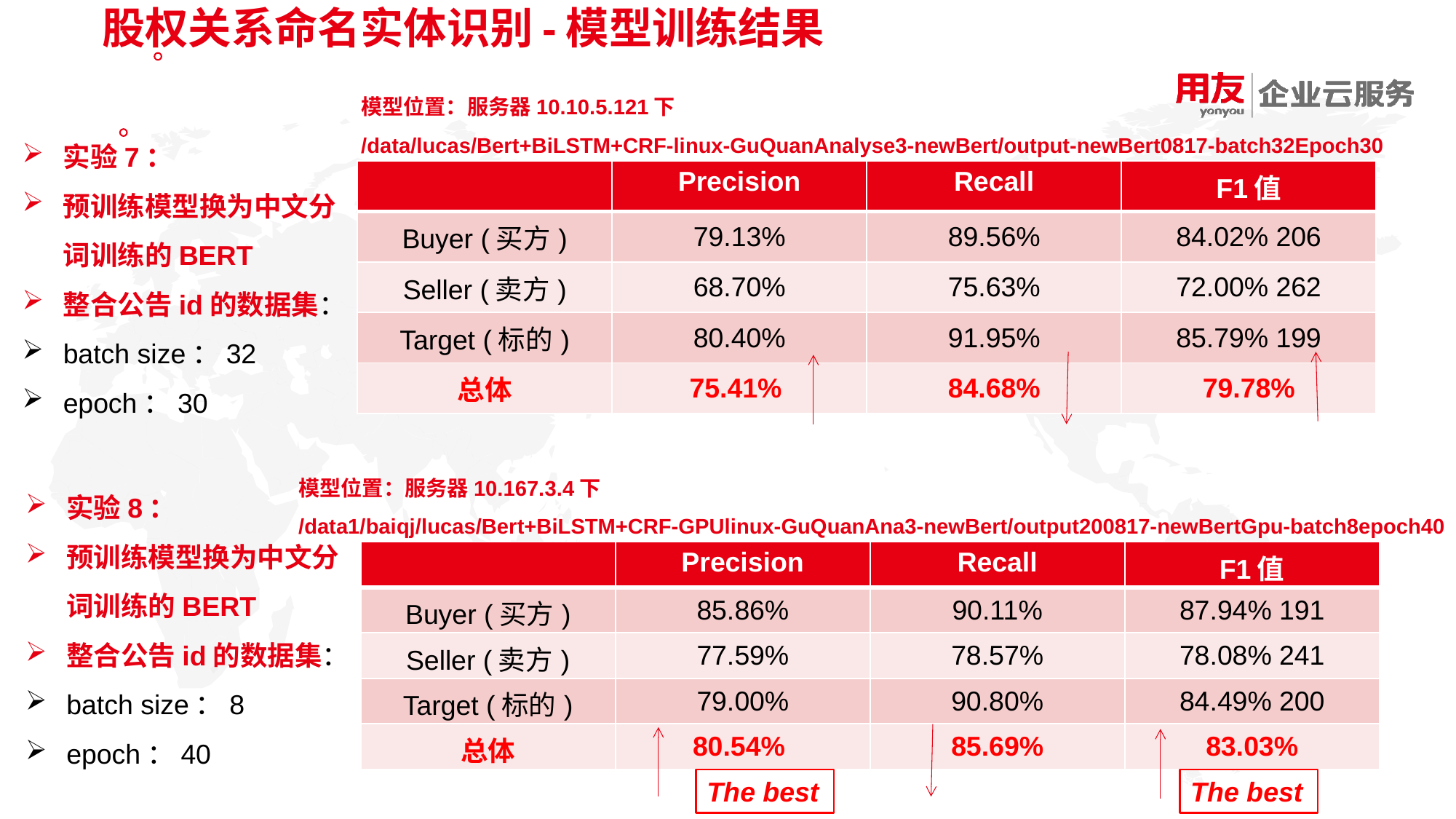

股权关系命名实体识别-模型训练结果

实验7：
预训练模型换为中文分词训练的BERT
整合公告id的数据集：
batch size：32
epoch：30

模型位置：服务器10.10.5.121下
/data/lucas/Bert+BiLSTM+CRF-linux-GuQuanAnalyse3-newBert/output-newBert0817-batch32Epoch30
|  | Precision | Recall | F1值 |
| --- | --- | --- | --- |
| Buyer (买方) | 79.13% | 89.56% | 84.02% 206 |
| Seller (卖方) | 68.70% | 75.63% | 72.00% 262 |
| Target (标的) | 80.40% | 91.95% | 85.79% 199 |
| 总体 | 75.41% | 84.68% | 79.78% |

实验8：
预训练模型换为中文分词训练的BERT
整合公告id的数据集：
batch size：8
epoch：40

模型位置：服务器10.167.3.4下
/data1/baiqj/lucas/Bert+BiLSTM+CRF-GPUlinux-GuQuanAna3-newBert/output200817-newBertGpu-batch8epoch40
|  | Precision | Recall | F1值 |
| --- | --- | --- | --- |
| Buyer (买方) | 85.86% | 90.11% | 87.94% 191 |
| Seller (卖方) | 77.59% | 78.57% | 78.08% 241 |
| Target (标的) | 79.00% | 90.80% | 84.49% 200 |
| 总体 | 80.54% | 85.69% | 83.03% |
The best
The best